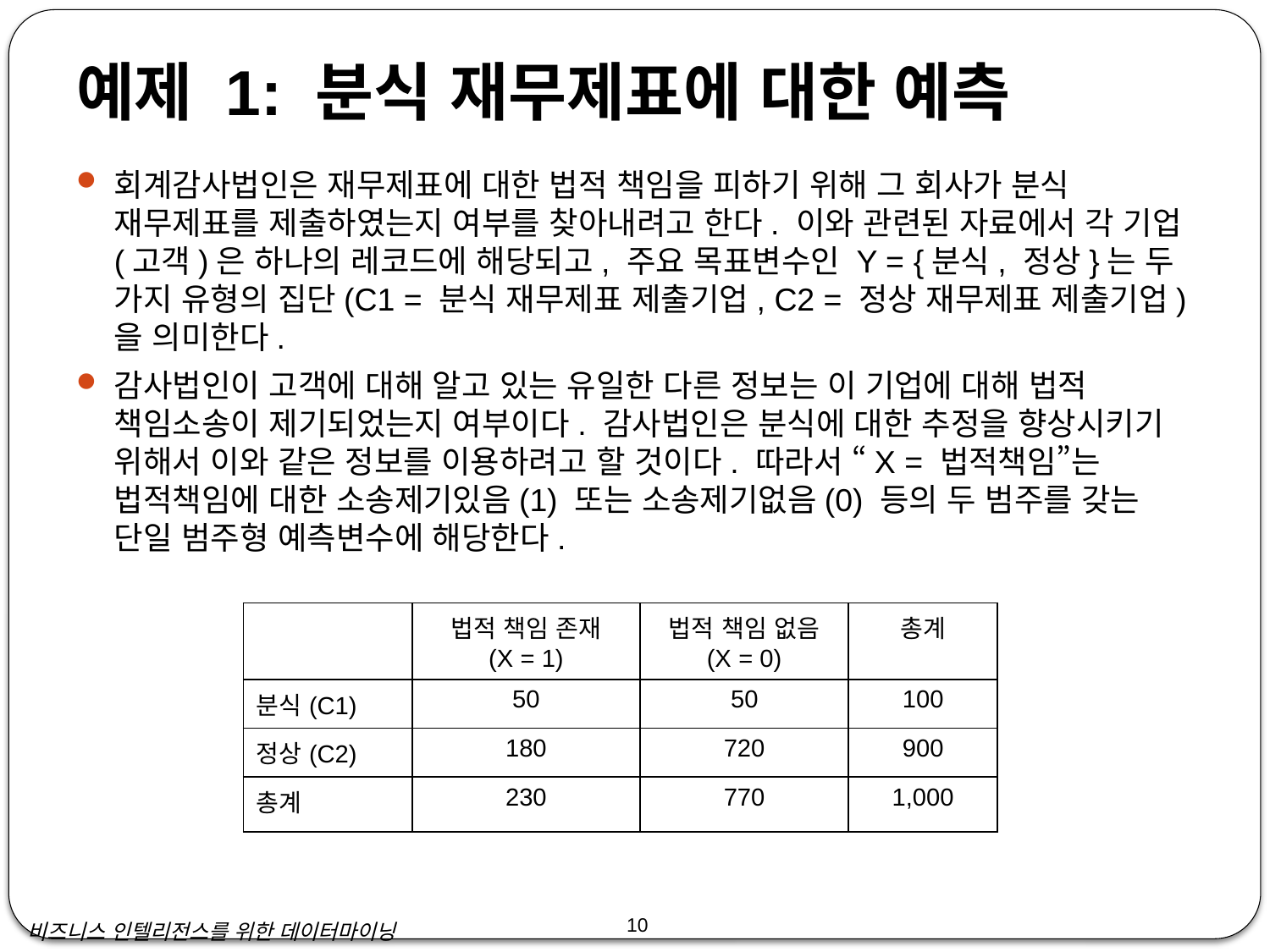

예제 1: 분식 재무제표에 대한 예측
회계감사법인은 재무제표에 대한 법적 책임을 피하기 위해 그 회사가 분식 재무제표를 제출하였는지 여부를 찾아내려고 한다. 이와 관련된 자료에서 각 기업(고객)은 하나의 레코드에 해당되고, 주요 목표변수인 Y = {분식, 정상}는 두 가지 유형의 집단(C1 = 분식 재무제표 제출기업, C2 = 정상 재무제표 제출기업)을 의미한다.
감사법인이 고객에 대해 알고 있는 유일한 다른 정보는 이 기업에 대해 법적 책임소송이 제기되었는지 여부이다. 감사법인은 분식에 대한 추정을 향상시키기 위해서 이와 같은 정보를 이용하려고 할 것이다. 따라서 “X = 법적책임”는 법적책임에 대한 소송제기있음(1) 또는 소송제기없음(0) 등의 두 범주를 갖는 단일 범주형 예측변수에 해당한다.
|  | 법적 책임 존재 (X = 1) | 법적 책임 없음 (X = 0) | 총계 |
| --- | --- | --- | --- |
| 분식(C1) | 50 | 50 | 100 |
| 정상(C2) | 180 | 720 | 900 |
| 총계 | 230 | 770 | 1,000 |
10